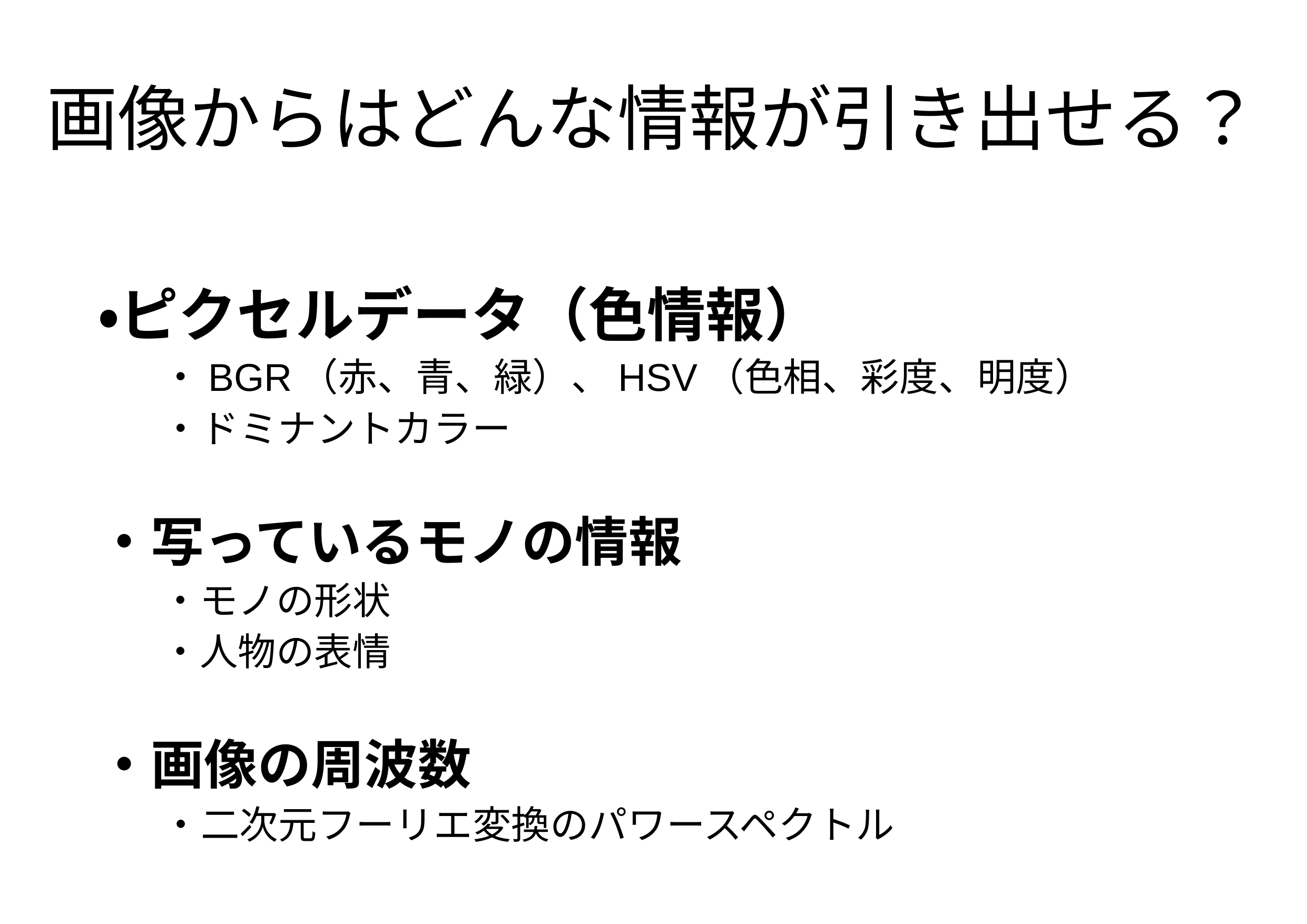

# 画像からはどんな情報が引き出せる？
・ピクセルデータ（色情報）
	・BGR（赤、青、緑）、HSV（色相、彩度、明度）
	・ドミナントカラー

・写っているモノの情報
	・モノの形状
	・人物の表情

・画像の周波数
	・二次元フーリエ変換のパワースペクトル